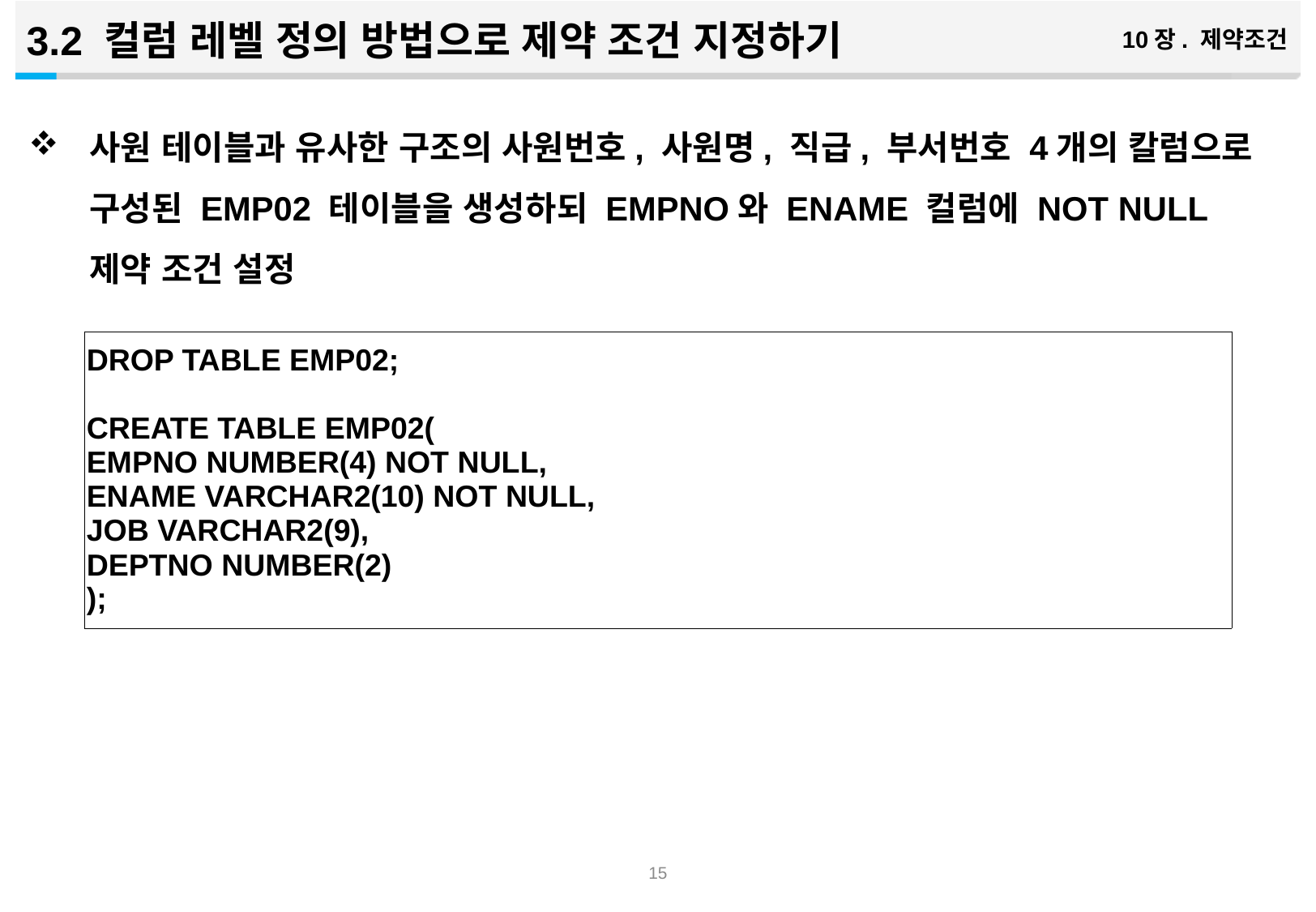

3.2 컬럼 레벨 정의 방법으로 제약 조건 지정하기
10장. 제약조건
사원 테이블과 유사한 구조의 사원번호, 사원명, 직급, 부서번호 4개의 칼럼으로 구성된 EMP02 테이블을 생성하되 EMPNO와 ENAME 컬럼에 NOT NULL 제약 조건 설정

| DROP TABLE EMP02; CREATE TABLE EMP02( EMPNO NUMBER(4) NOT NULL, ENAME VARCHAR2(10) NOT NULL, JOB VARCHAR2(9), DEPTNO NUMBER(2) ); |
| --- |
15